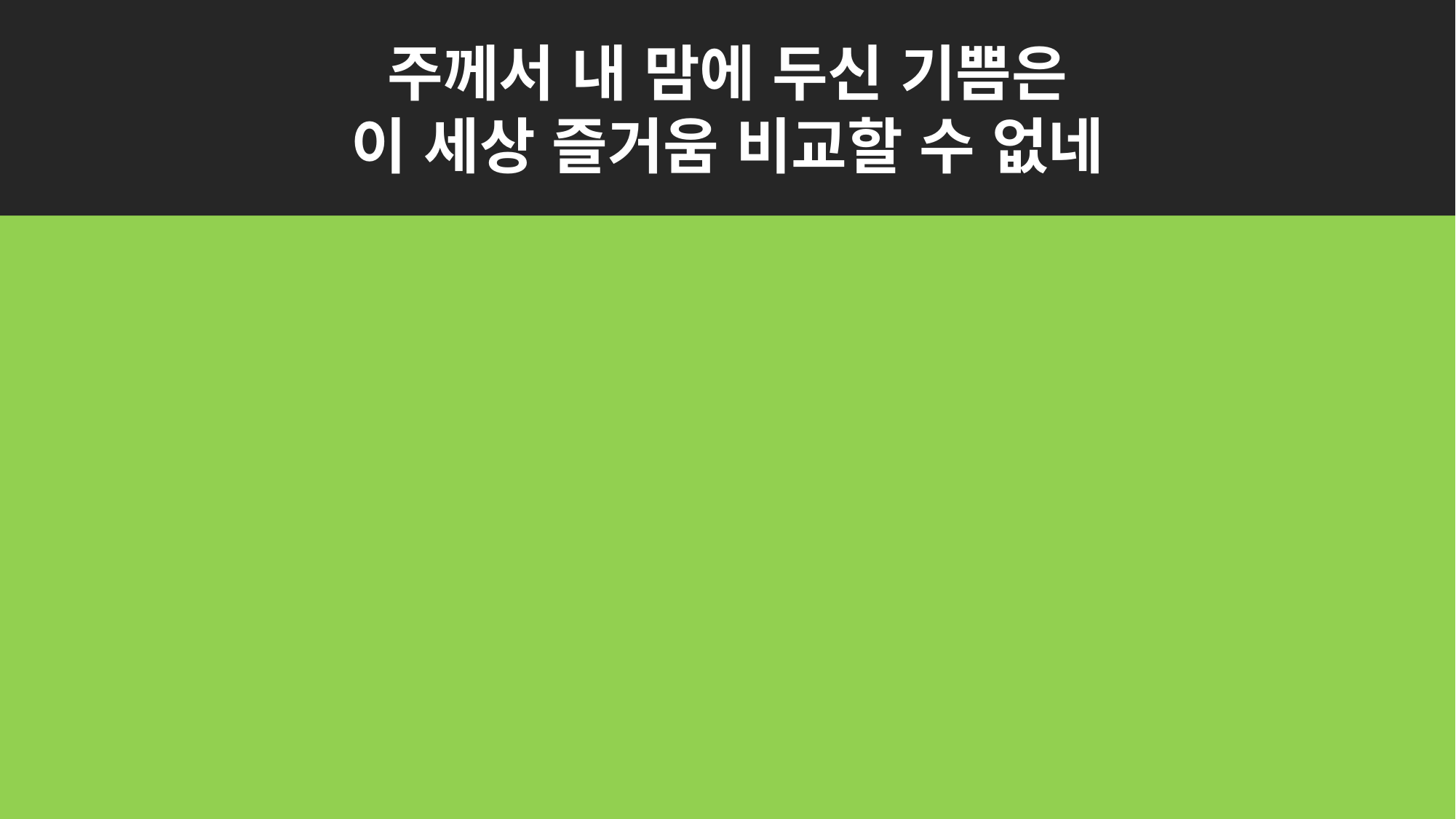

주께서 내 맘에 두신 기쁨은
이 세상 즐거움 비교할 수 없네